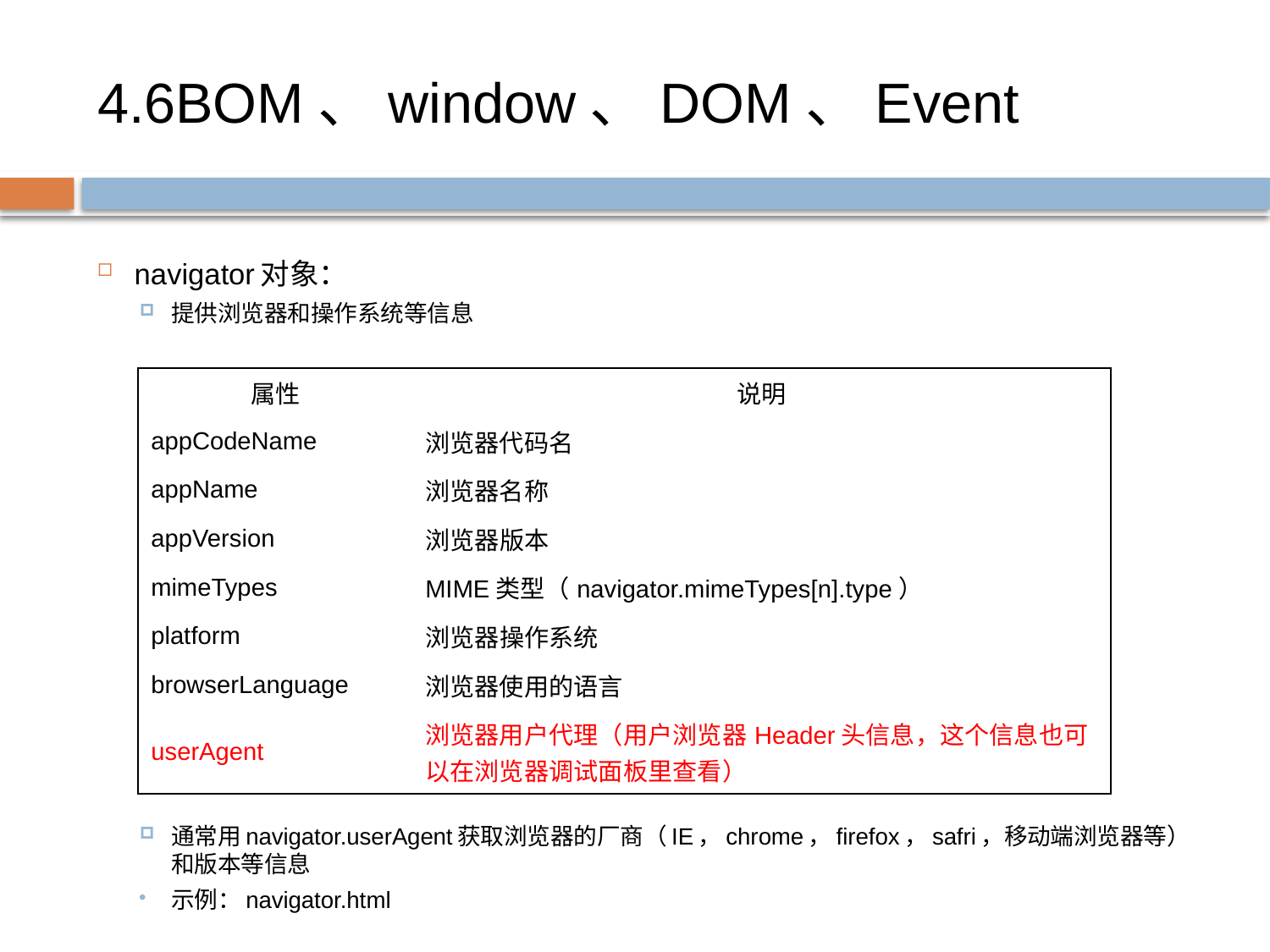

# 4.6BOM、window、DOM、Event
navigator对象：
提供浏览器和操作系统等信息

通常用navigator.userAgent获取浏览器的厂商（IE，chrome，firefox，safri，移动端浏览器等）和版本等信息
示例：navigator.html

| 属性 | 说明 |
| --- | --- |
| appCodeName | 浏览器代码名 |
| appName | 浏览器名称 |
| appVersion | 浏览器版本 |
| mimeTypes | MIME类型（navigator.mimeTypes[n].type） |
| platform | 浏览器操作系统 |
| browserLanguage | 浏览器使用的语言 |
| userAgent | 浏览器用户代理（用户浏览器Header头信息，这个信息也可以在浏览器调试面板里查看） |